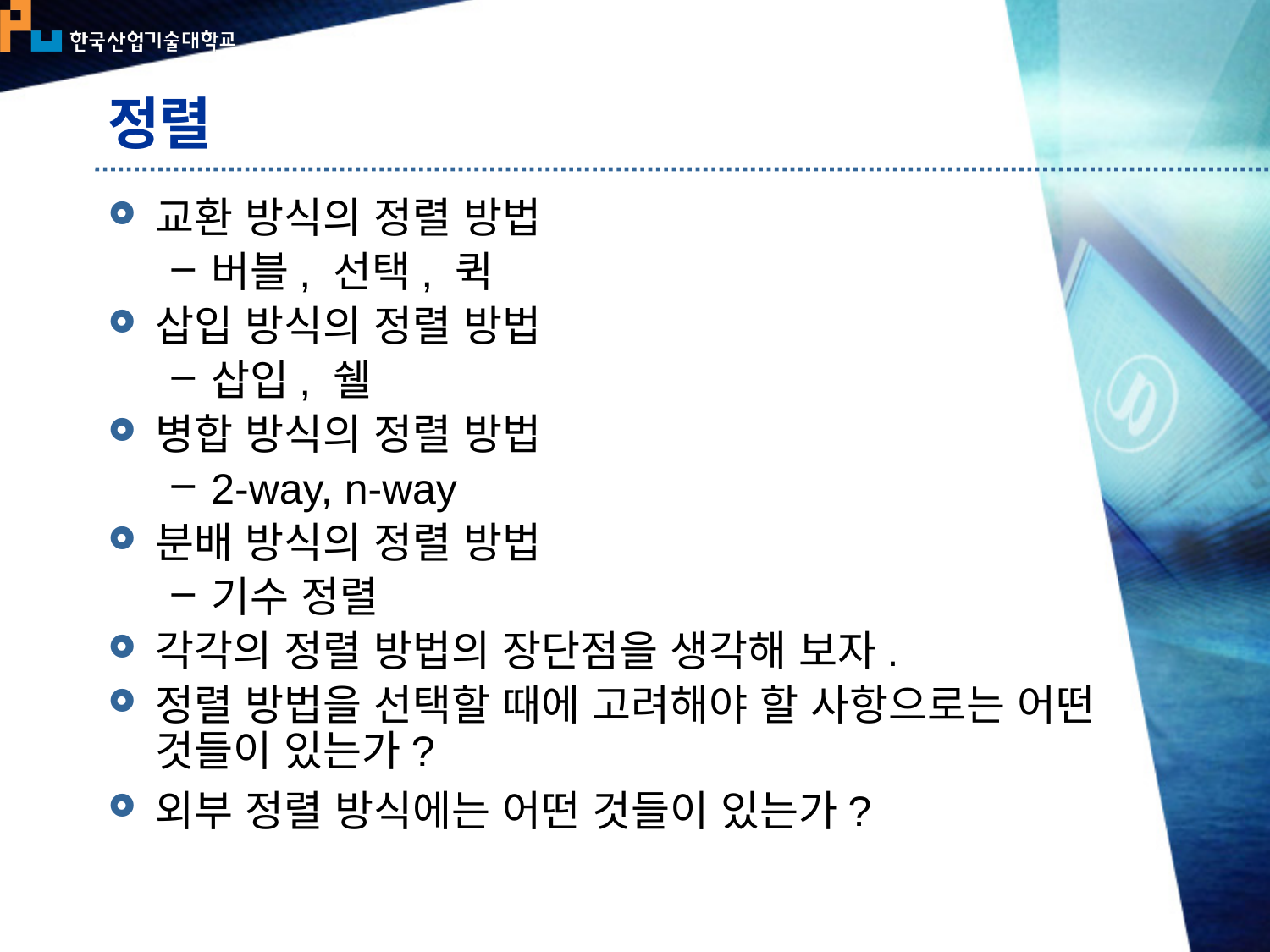

# 정렬
교환 방식의 정렬 방법
버블, 선택, 퀵
삽입 방식의 정렬 방법
삽입, 쉘
병합 방식의 정렬 방법
2-way, n-way
분배 방식의 정렬 방법
기수 정렬
각각의 정렬 방법의 장단점을 생각해 보자.
정렬 방법을 선택할 때에 고려해야 할 사항으로는 어떤 것들이 있는가?
외부 정렬 방식에는 어떤 것들이 있는가?